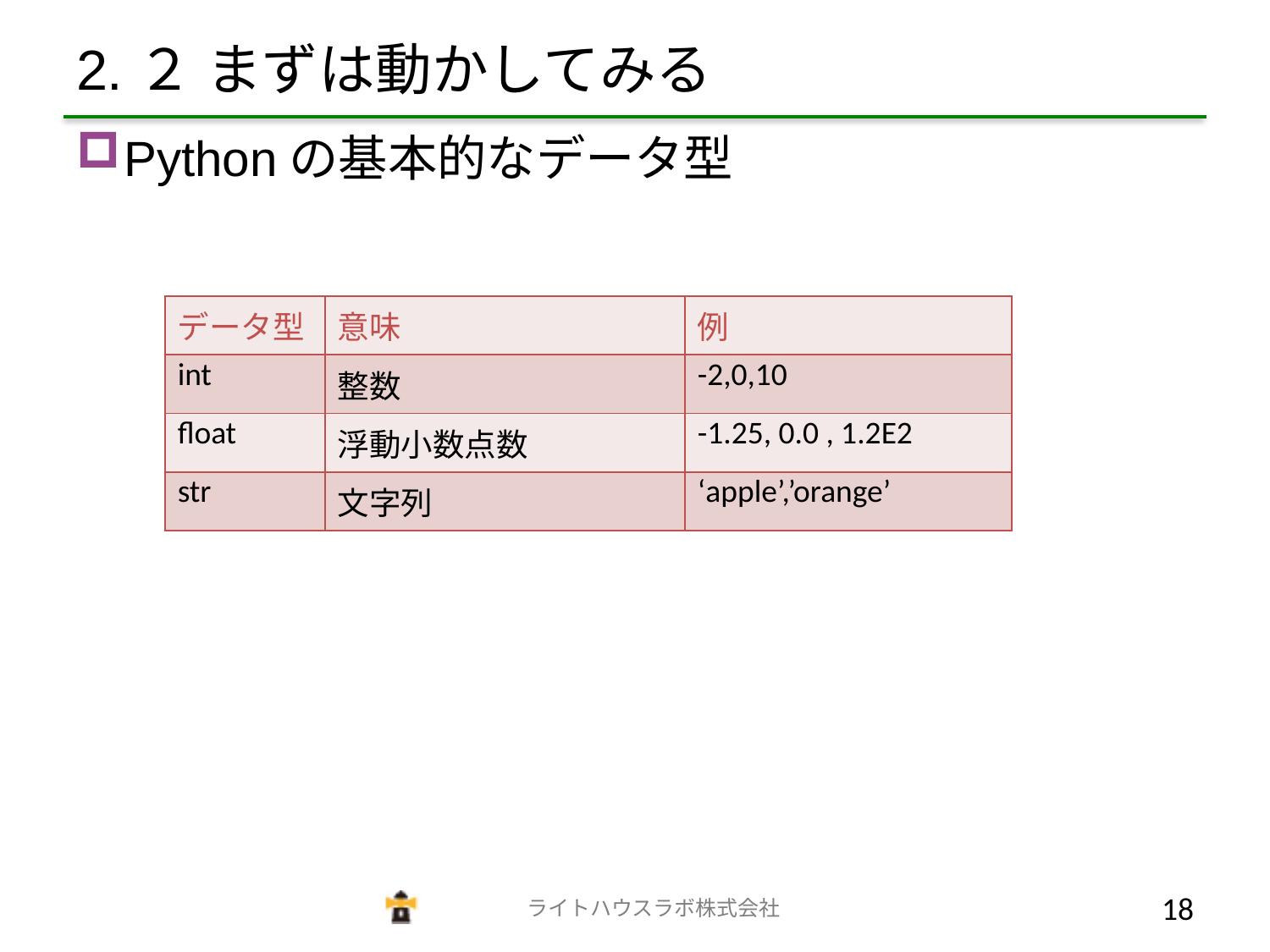

# 2.２ まずは動かしてみる
Pythonの基本的なデータ型

| データ型 | 意味 | 例 |
| --- | --- | --- |
| int | 整数 | -2,0,10 |
| float | 浮動小数点数 | -1.25, 0.0 , 1.2E2 |
| str | 文字列 | ‘apple’,’orange’ |
　　　　　　　　　　　　　ライトハウスラボ株式会社
18